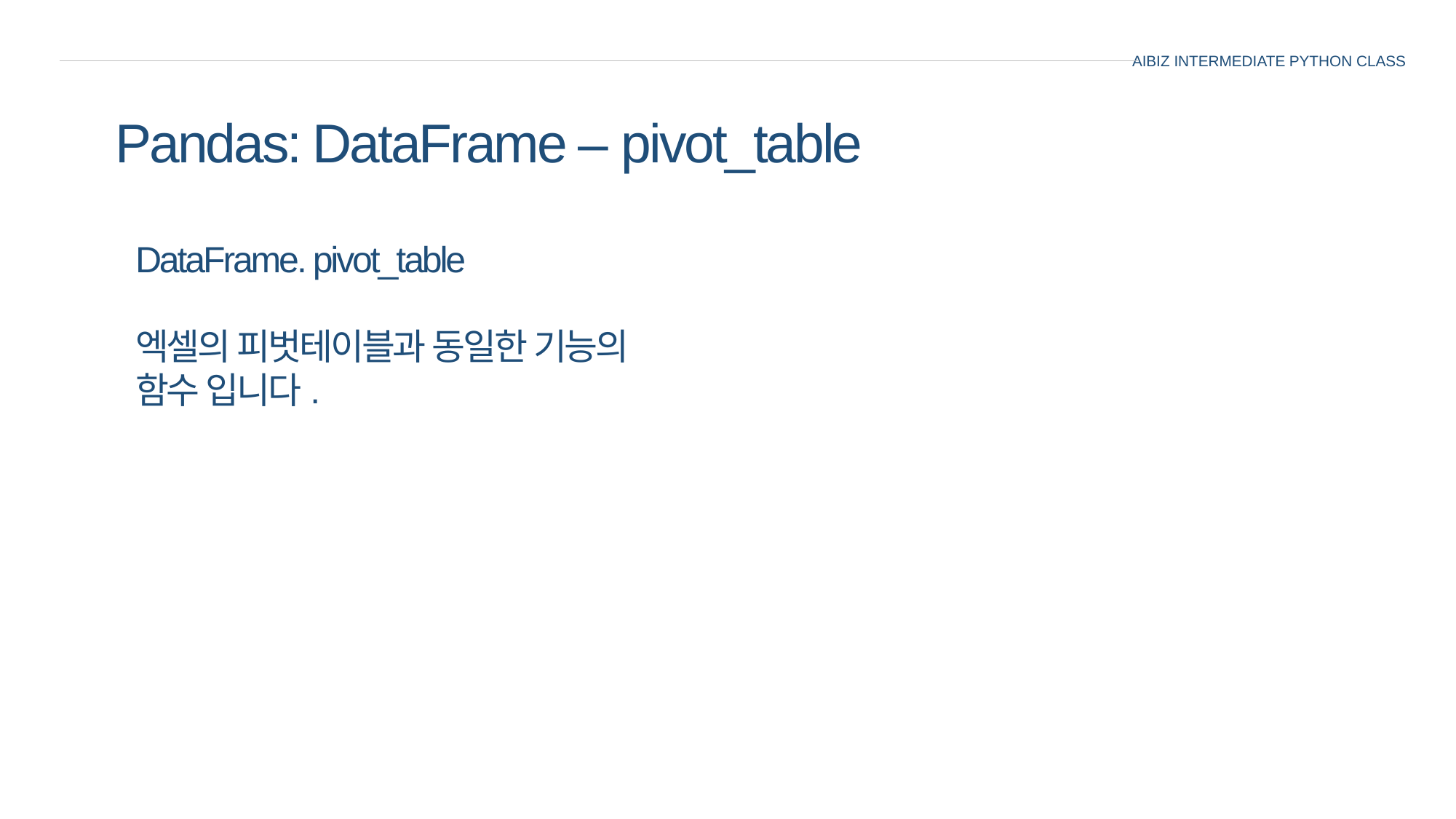

AIBIZ INTERMEDIATE PYTHON CLASS
Pandas: DataFrame – pivot_table

DataFrame. pivot_table

엑셀의 피벗테이블과 동일한 기능의
함수 입니다.